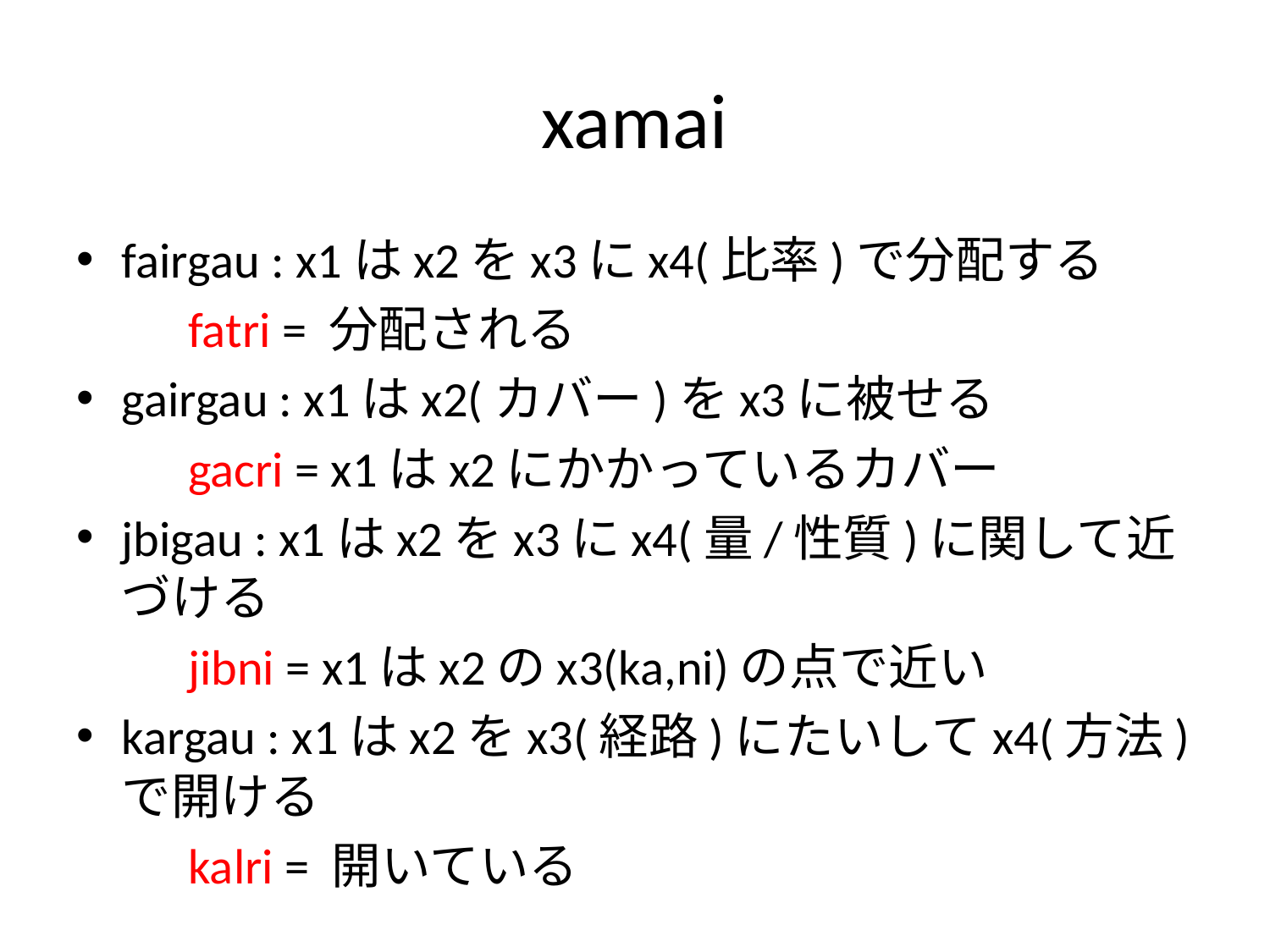

# xamai
fairgau : x1はx2をx3にx4(比率)で分配する
	fatri = 分配される
gairgau : x1はx2(カバー)をx3に被せる
	gacri = x1はx2にかかっているカバー
jbigau : x1はx2をx3にx4(量/性質)に関して近づける
	jibni = x1はx2のx3(ka,ni)の点で近い
kargau : x1はx2をx3(経路)にたいしてx4(方法)で開ける
	kalri = 開いている